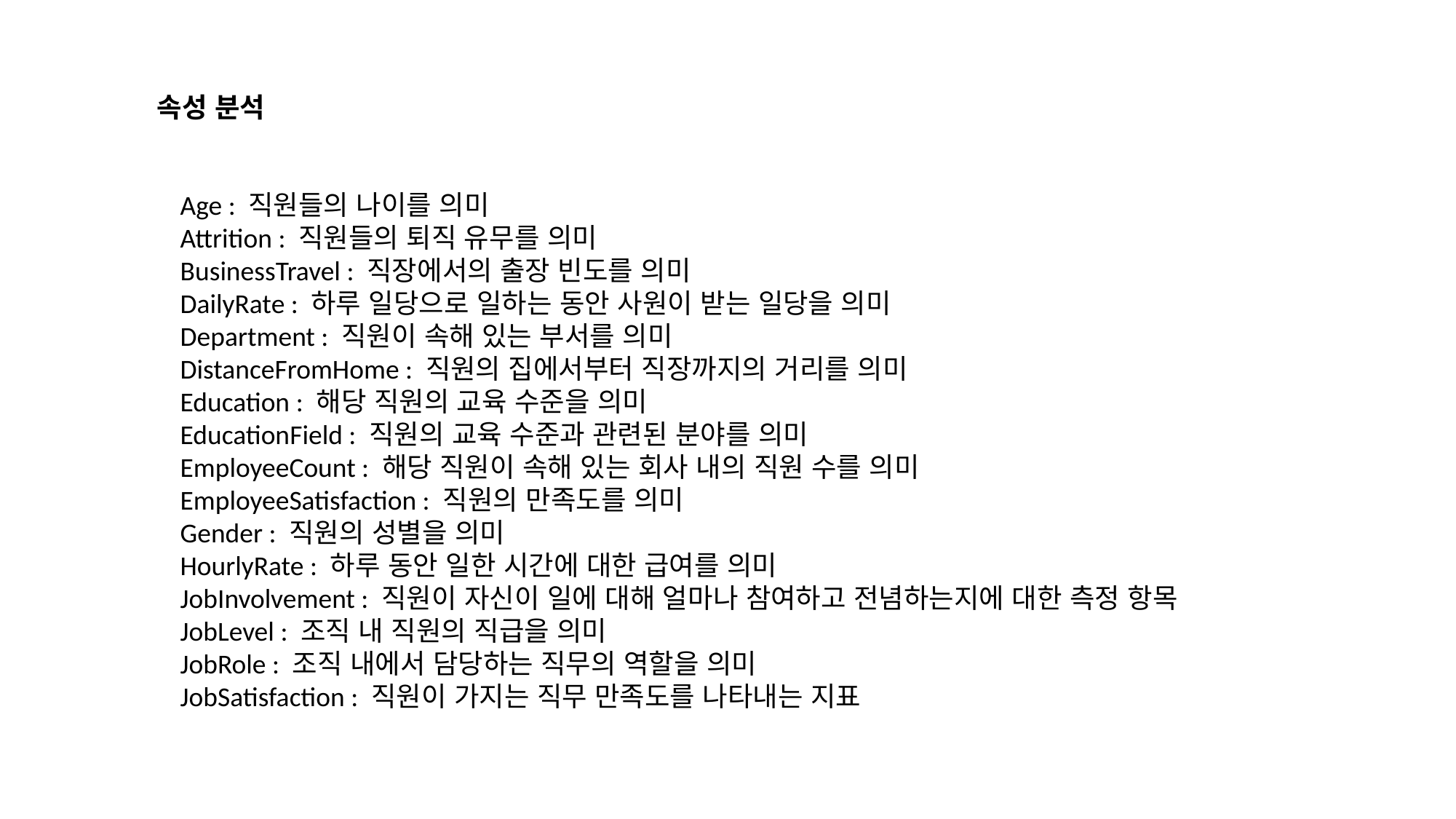

속성 분석
Age : 직원들의 나이를 의미
Attrition : 직원들의 퇴직 유무를 의미
BusinessTravel : 직장에서의 출장 빈도를 의미
DailyRate : 하루 일당으로 일하는 동안 사원이 받는 일당을 의미
Department : 직원이 속해 있는 부서를 의미
DistanceFromHome : 직원의 집에서부터 직장까지의 거리를 의미
Education : 해당 직원의 교육 수준을 의미
EducationField : 직원의 교육 수준과 관련된 분야를 의미
EmployeeCount : 해당 직원이 속해 있는 회사 내의 직원 수를 의미
EmployeeSatisfaction : 직원의 만족도를 의미
Gender : 직원의 성별을 의미
HourlyRate : 하루 동안 일한 시간에 대한 급여를 의미
JobInvolvement : 직원이 자신이 일에 대해 얼마나 참여하고 전념하는지에 대한 측정 항목
JobLevel : 조직 내 직원의 직급을 의미
JobRole : 조직 내에서 담당하는 직무의 역할을 의미
JobSatisfaction : 직원이 가지는 직무 만족도를 나타내는 지표